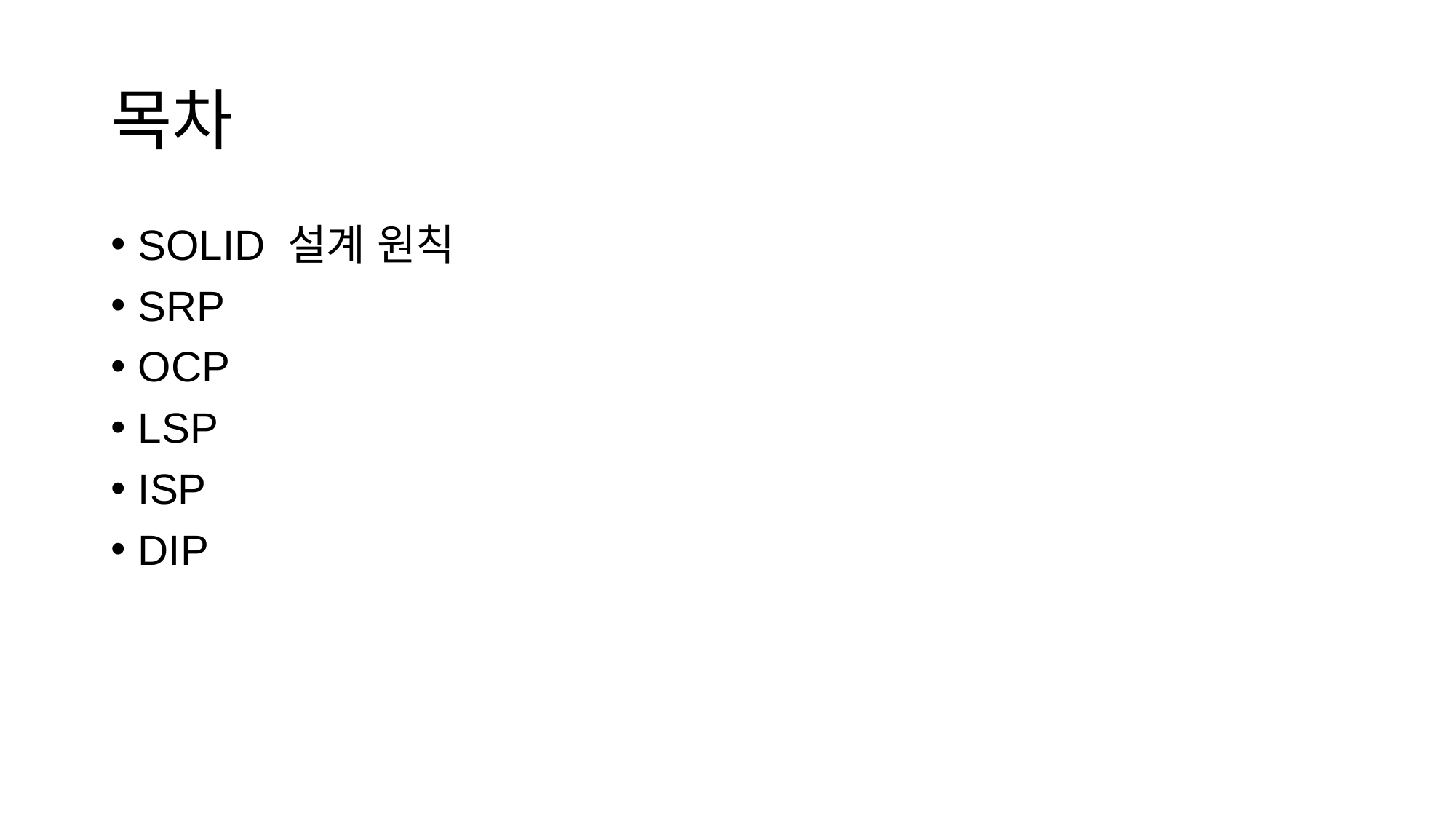

# 목차
SOLID 설계 원칙
SRP
OCP
LSP
ISP
DIP